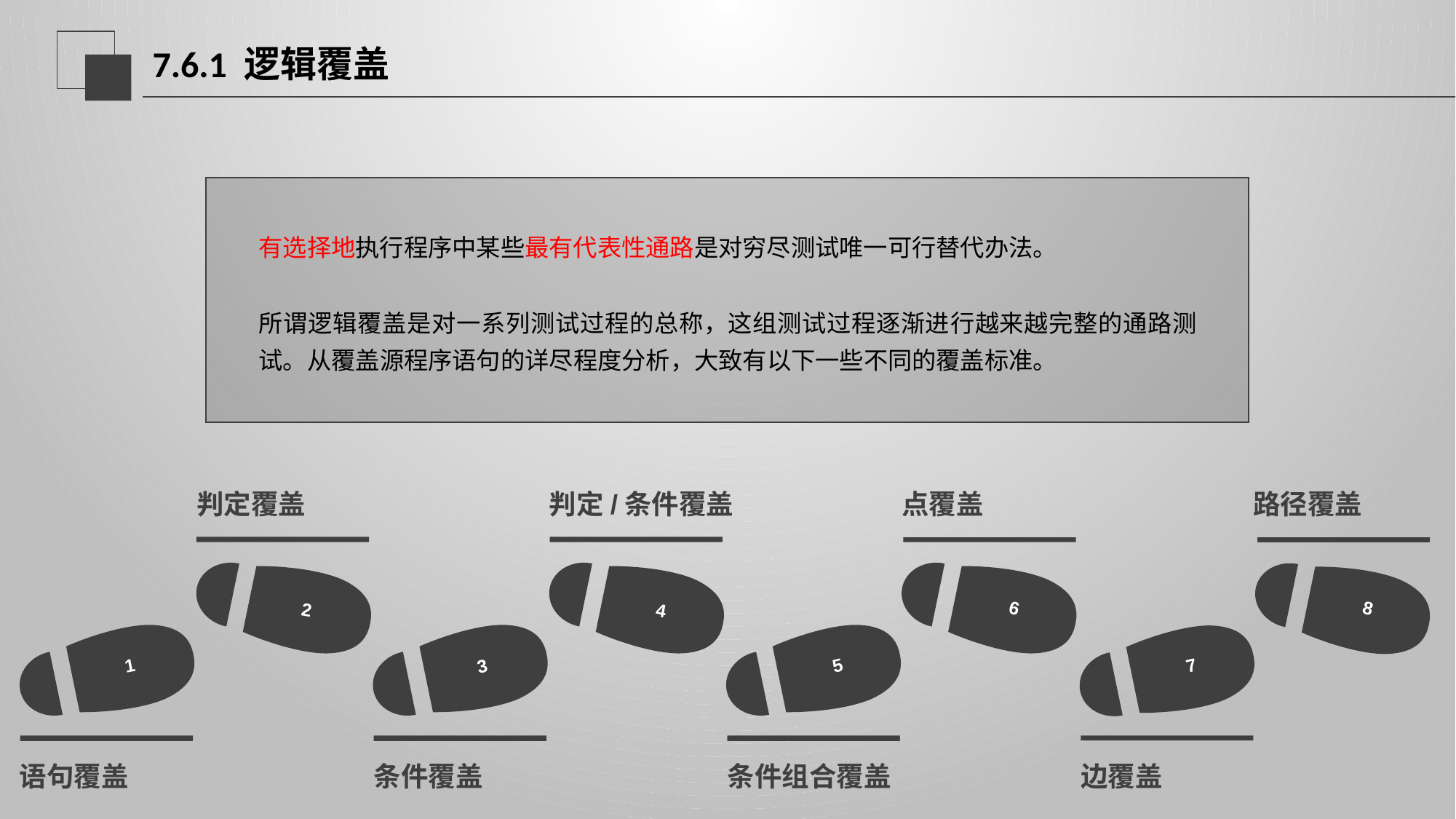

# 7.6.1 逻辑覆盖

有选择地执行程序中某些最有代表性通路是对穷尽测试唯一可行替代办法。

所谓逻辑覆盖是对一系列测试过程的总称，这组测试过程逐渐进行越来越完整的通路测试。从覆盖源程序语句的详尽程度分析，大致有以下一些不同的覆盖标准。
判定覆盖

2
判定/条件覆盖

4
点覆盖

6
路径覆盖

8

1

语句覆盖

3

条件覆盖

5

条件组合覆盖

7

边覆盖